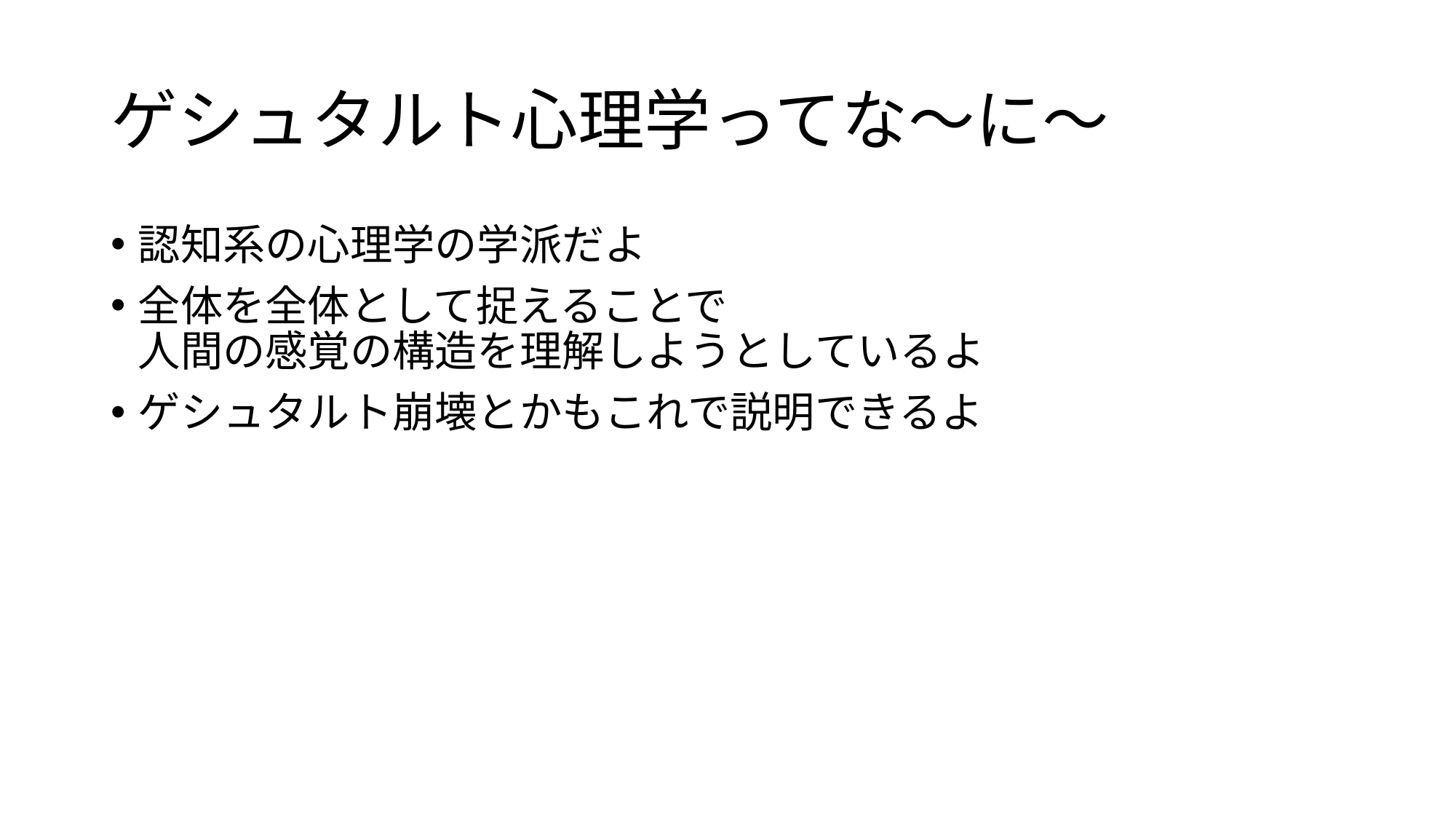

# ゲシュタルト心理学ってな〜に〜
認知系の心理学の学派だよ
全体を全体として捉えることで
人間の感覚の構造を理解しようとしているよ
ゲシュタルト崩壊とかもこれで説明できるよ